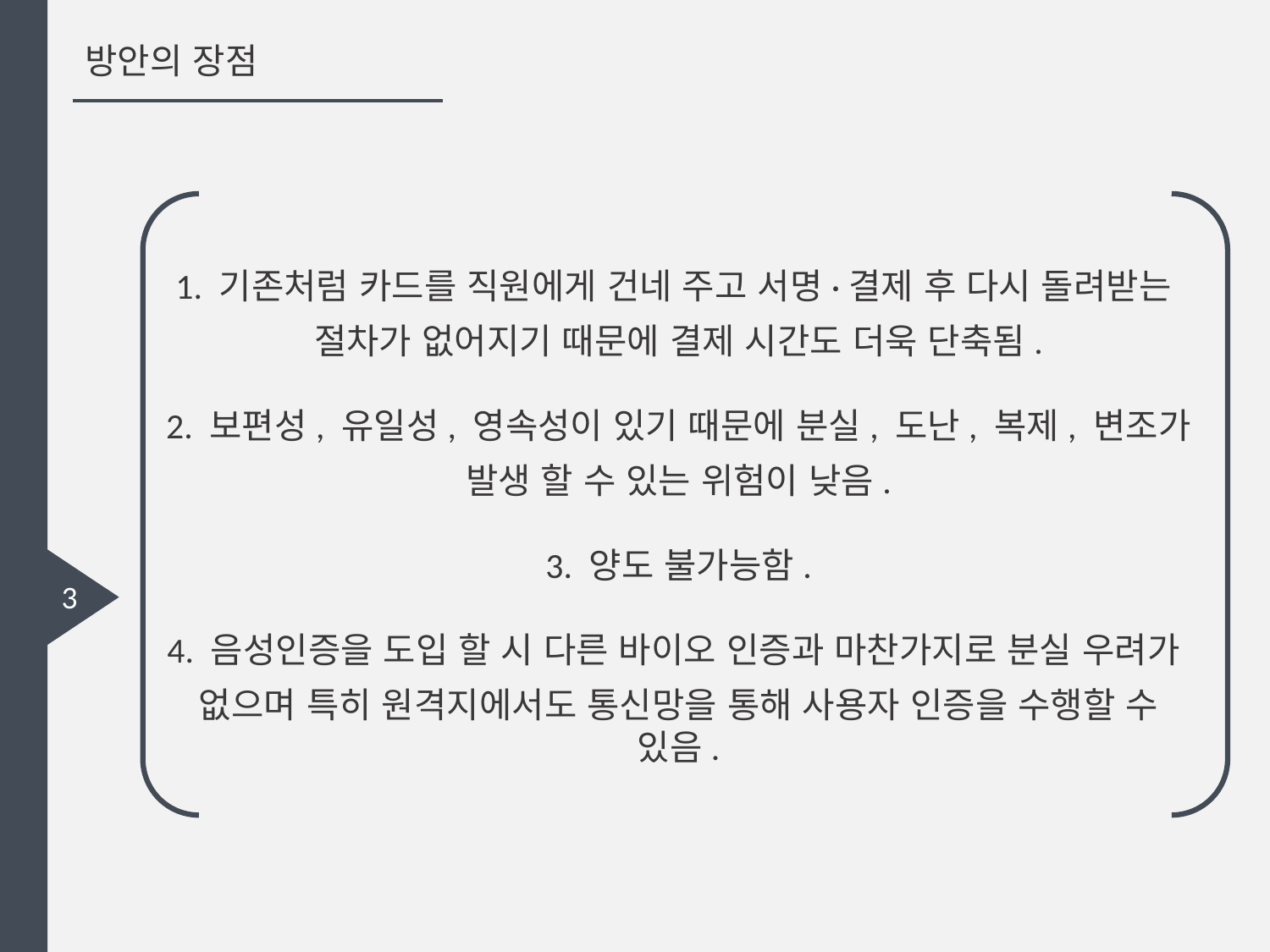

방안의 장점

1. 기존처럼 카드를 직원에게 건네 주고 서명·결제 후 다시 돌려받는

절차가 없어지기 때문에 결제 시간도 더욱 단축됨.

2. 보편성, 유일성, 영속성이 있기 때문에 분실, 도난, 복제, 변조가

발생 할 수 있는 위험이 낮음.

3. 양도 불가능함.

4. 음성인증을 도입 할 시 다른 바이오 인증과 마찬가지로 분실 우려가

없으며 특히 원격지에서도 통신망을 통해 사용자 인증을 수행할 수 있음.

3